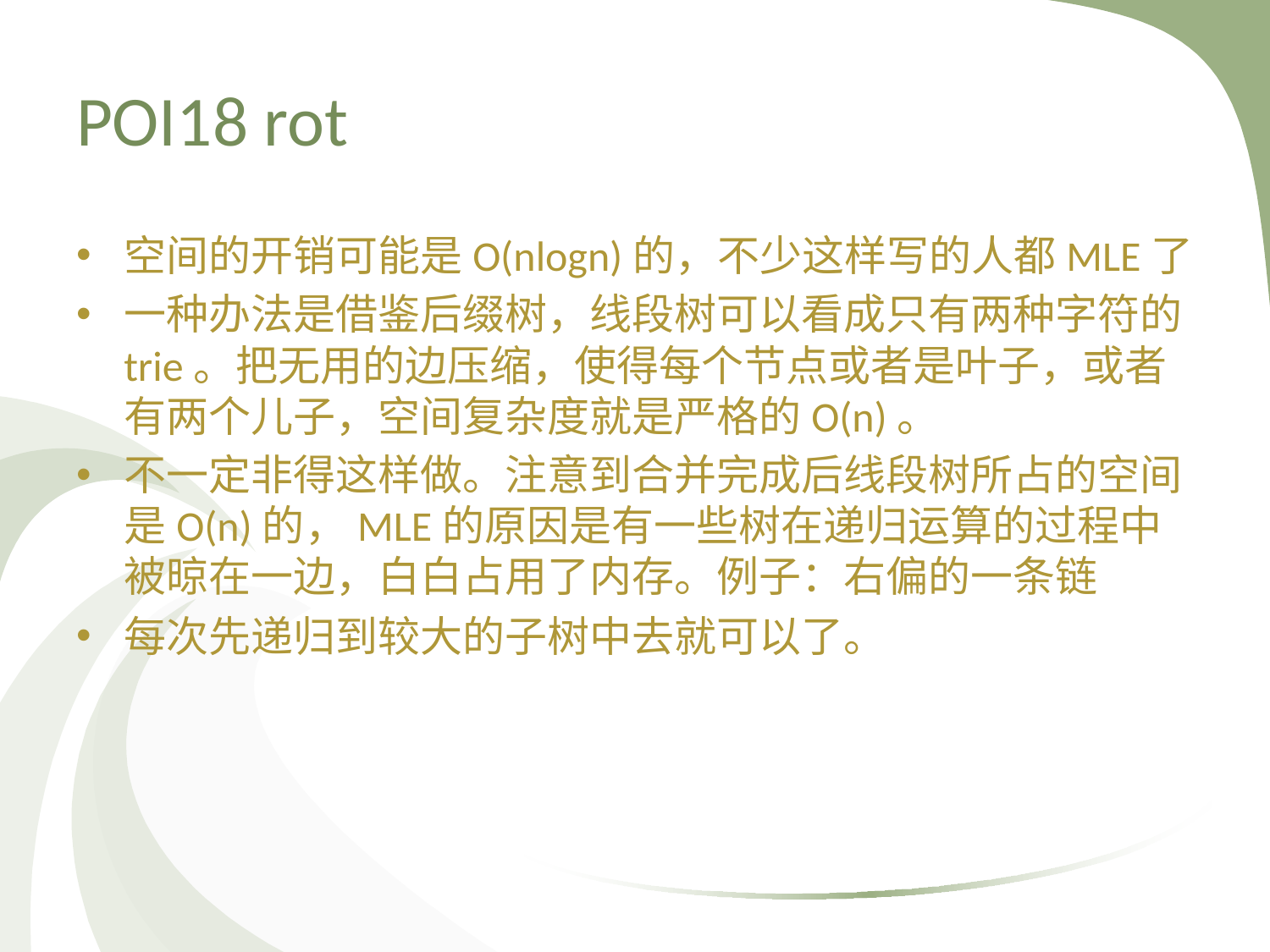

# POI18 rot
空间的开销可能是O(nlogn)的，不少这样写的人都MLE了
一种办法是借鉴后缀树，线段树可以看成只有两种字符的trie。把无用的边压缩，使得每个节点或者是叶子，或者有两个儿子，空间复杂度就是严格的O(n)。
不一定非得这样做。注意到合并完成后线段树所占的空间是O(n)的，MLE的原因是有一些树在递归运算的过程中被晾在一边，白白占用了内存。例子：右偏的一条链
每次先递归到较大的子树中去就可以了。